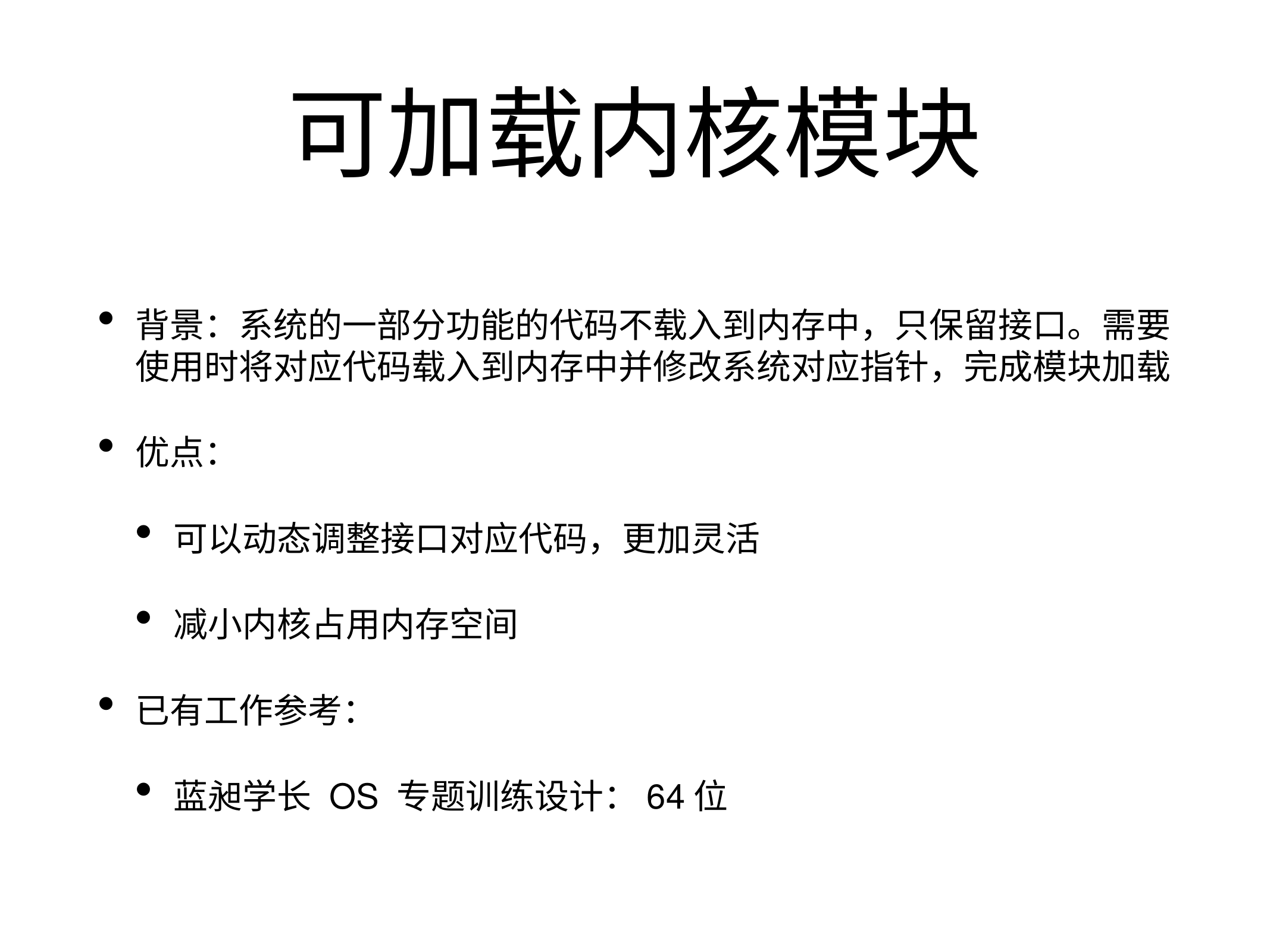

12
# 可加载内核模块
背景：系统的一部分功能的代码不载入到内存中，只保留接口。需要使用时将对应代码载入到内存中并修改系统对应指针，完成模块加载
优点：
可以动态调整接口对应代码，更加灵活
减小内核占用内存空间
已有工作参考：
蓝昶学长 OS 专题训练设计：64位